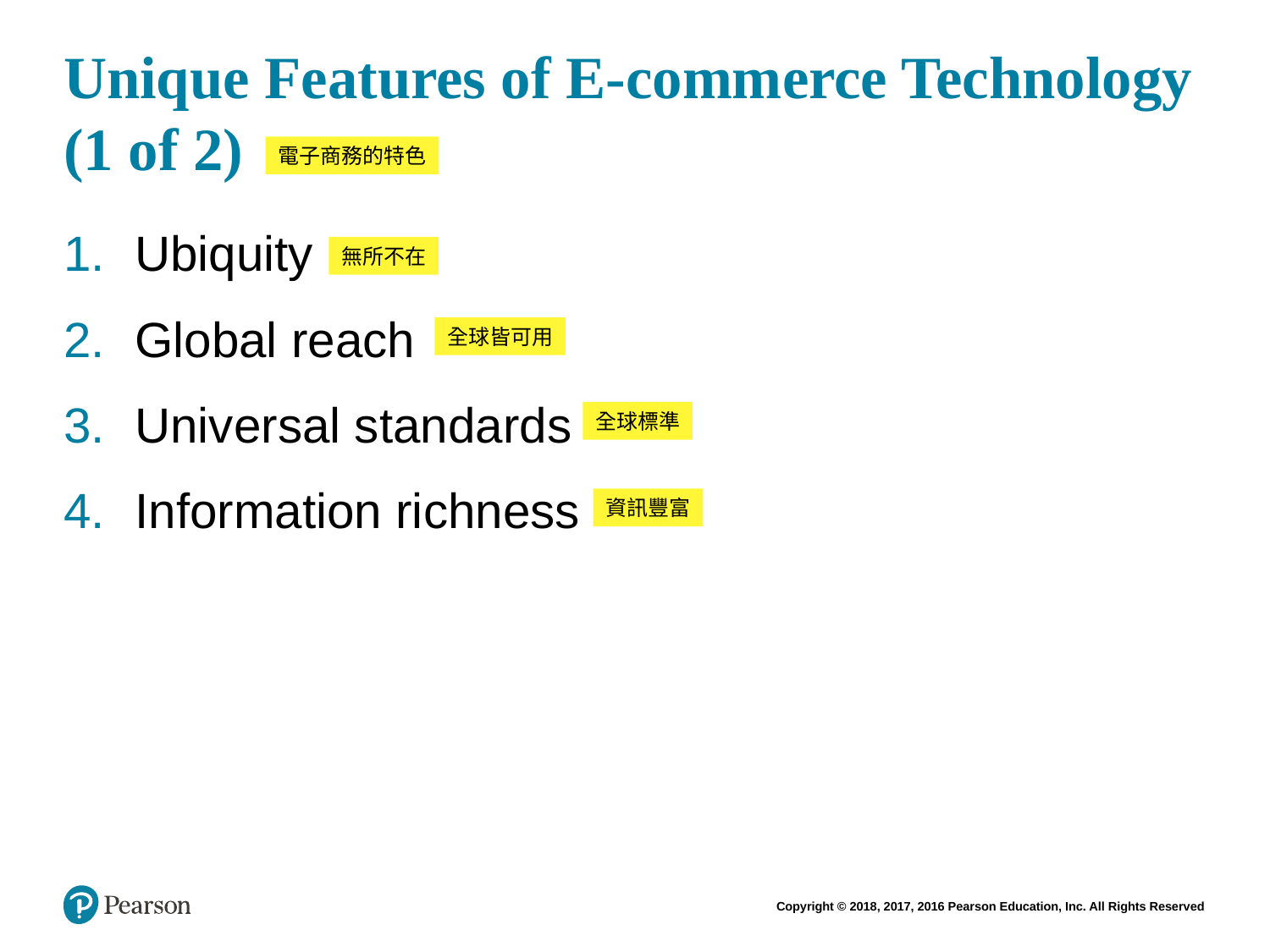

# Unique Features of E-commerce Technology (1 of 2)
電子商務的特色
Ubiquity
Global reach
Universal standards
Information richness
無所不在
全球皆可用
全球標準
資訊豐富